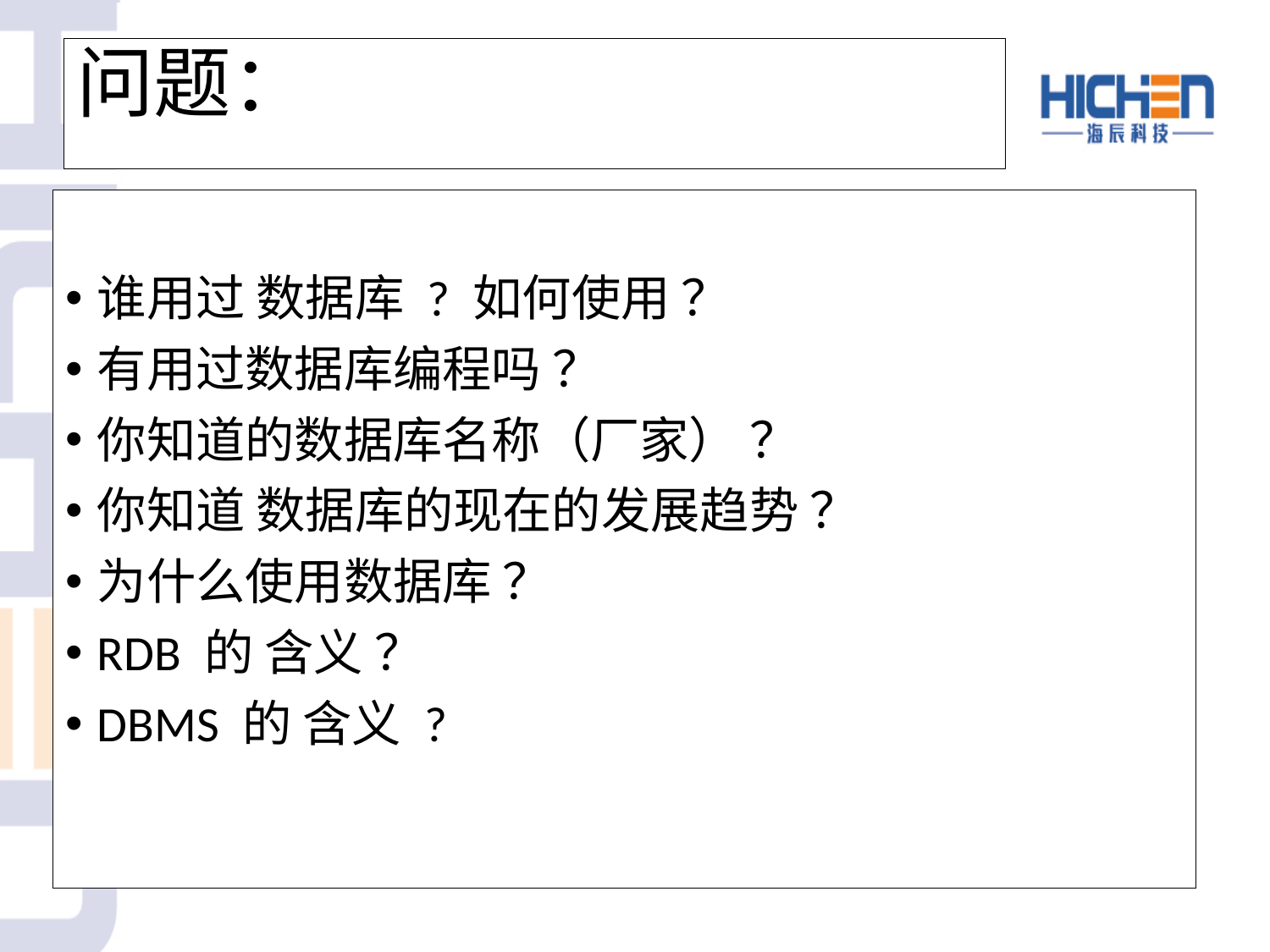

# 问题：

谁用过 数据库 ? 如何使用 ？
有用过数据库编程吗 ？
你知道的数据库名称（厂家） ？
你知道 数据库的现在的发展趋势 ？
为什么使用数据库 ？
RDB 的 含义 ？
DBMS 的 含义 ?